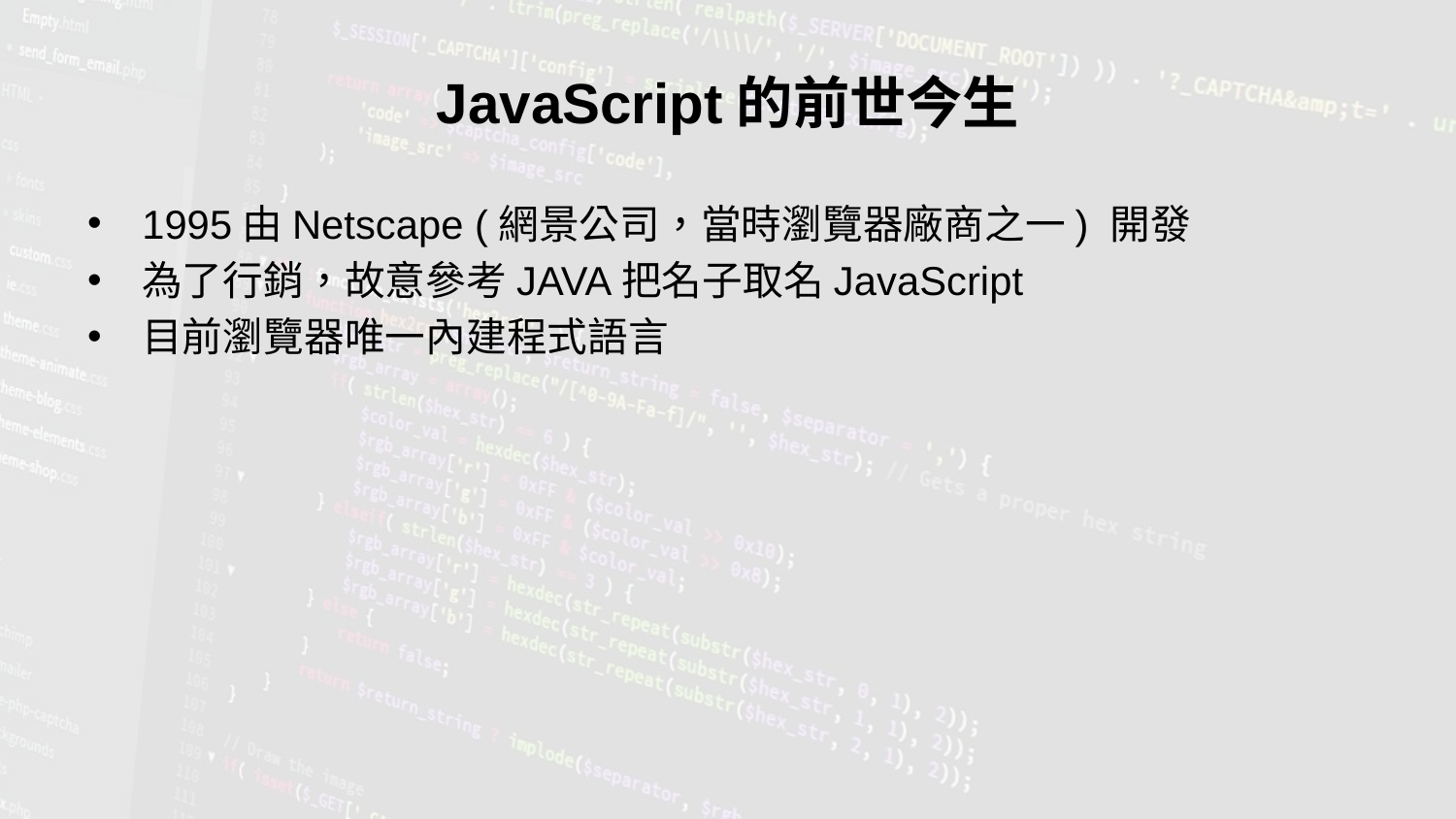

# JavaScript的前世今生
1995由Netscape (網景公司，當時瀏覽器廠商之一) 開發
為了行銷，故意參考JAVA把名子取名JavaScript
目前瀏覽器唯一內建程式語言